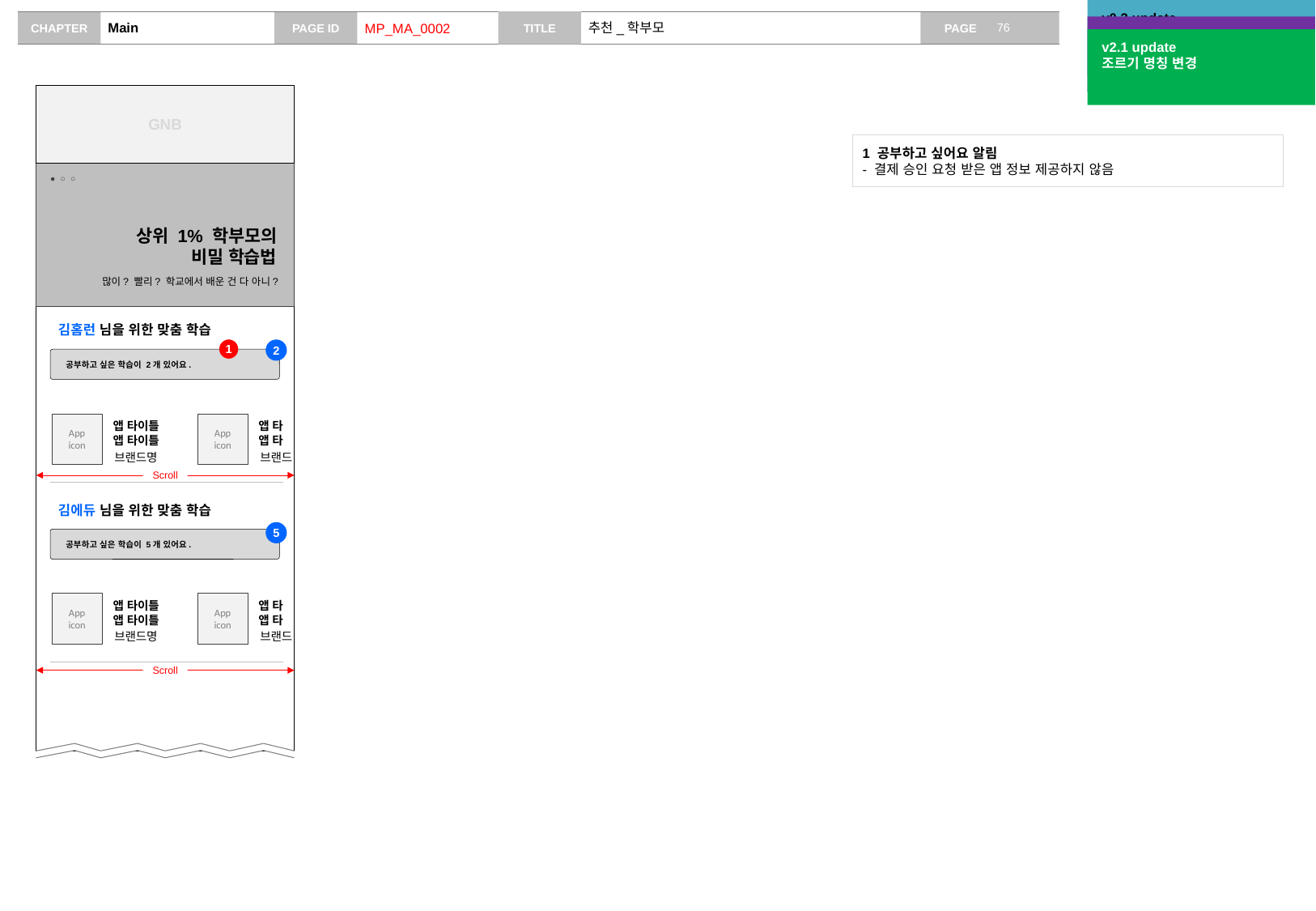

v0.3 update
모바일 화면 추가
# Main
MP_MA_0002
추천_학부모
v0.6 update
공부하고 싶은 학습이 있어요 ui 수정, 2-3 정의 수정
v2.1 update
조르기 명칭 변경

GNB

1 공부하고 싶어요 알림
- 결제 승인 요청 받은 앱 정보 제공하지 않음

●○○
상위 1% 학부모의
비밀 학습법
많이? 빨리? 학교에서 배운 건 다 아니?
김홈런 님을 위한 맞춤 학습
1
2

공부하고 싶은 학습이 2개 있어요.
App
icon
앱 타이틀
앱 타이틀
브랜드명
App
icon
앱 타
앱 타
브랜드
Scroll
김에듀 님을 위한 맞춤 학습
5

공부하고 싶은 학습이 5개 있어요.
App
icon
앱 타이틀
앱 타이틀
브랜드명
App
icon
앱 타
앱 타
브랜드

Scroll